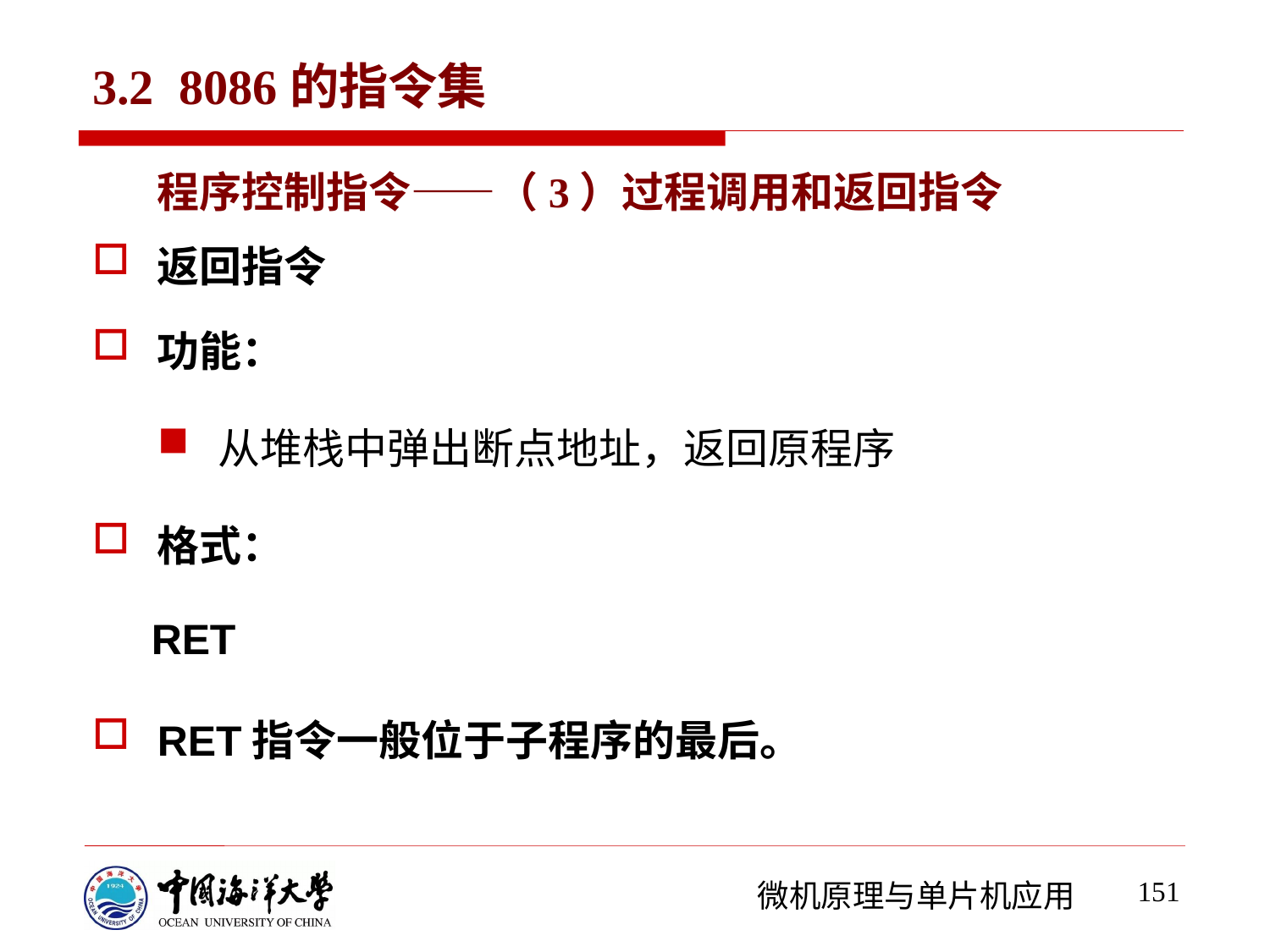

# 3.2  8086的指令集
程序控制指令——（3）过程调用和返回指令
返回指令
功能：
从堆栈中弹出断点地址，返回原程序
格式：
     RET
RET指令一般位于子程序的最后。

151